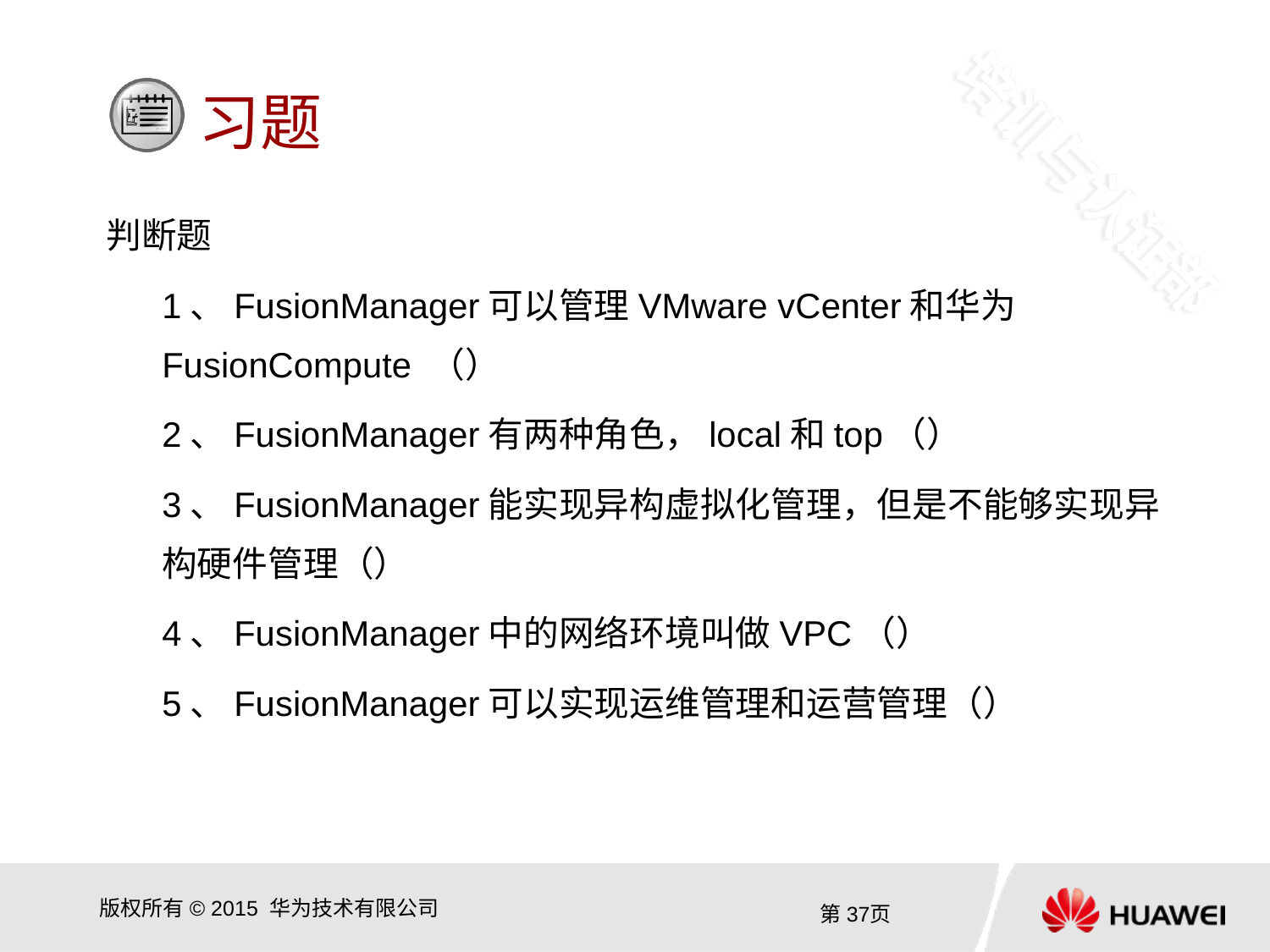

判断题
1、FusionManager可以管理VMware vCenter和华为FusionCompute （）
2、FusionManager有两种角色，local和top（）
3、FusionManager能实现异构虚拟化管理，但是不能够实现异构硬件管理（）
4、FusionManager中的网络环境叫做VPC（）
5、FusionManager可以实现运维管理和运营管理（）